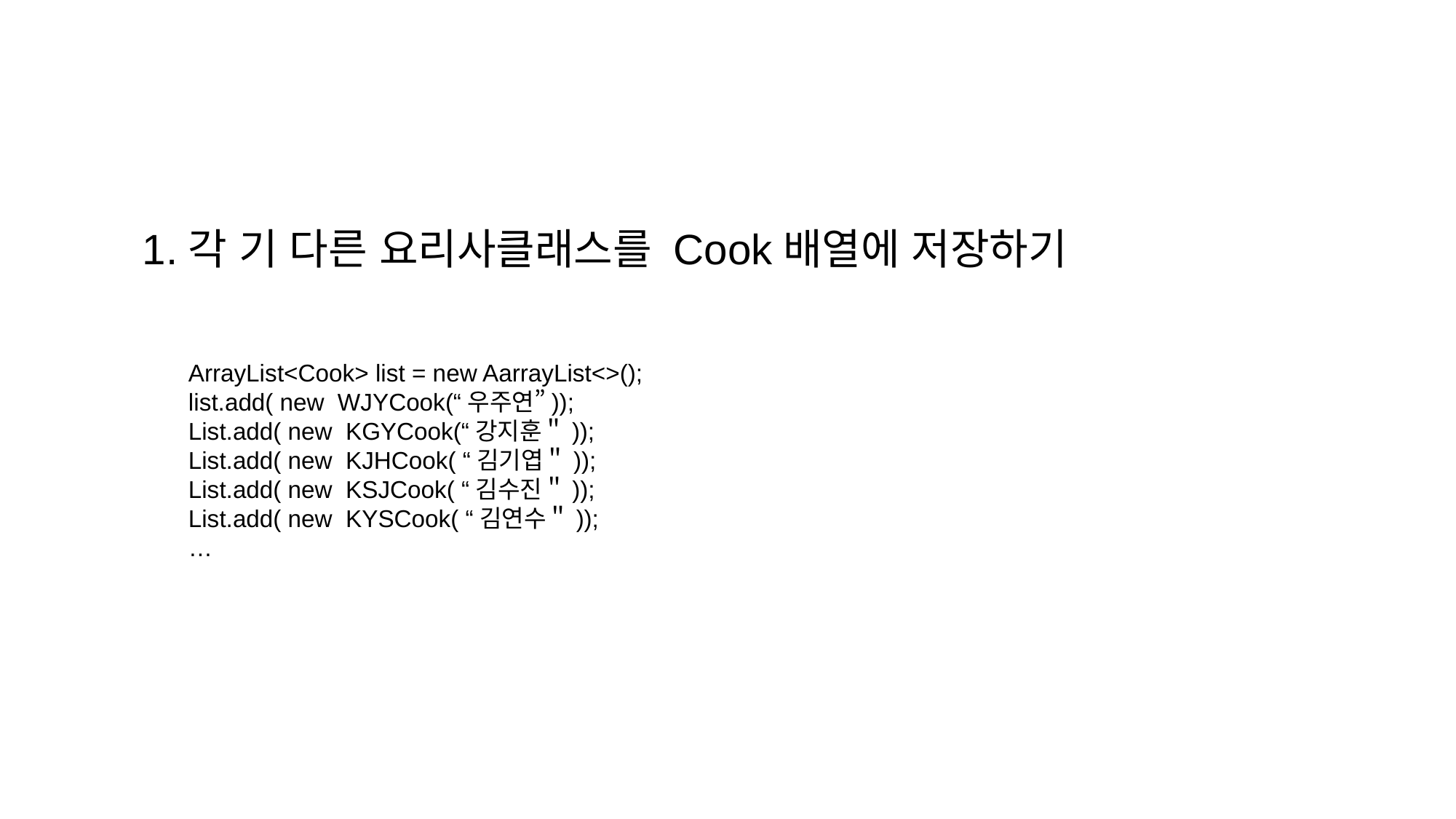

# 1.각 기 다른 요리사클래스를 Cook배열에 저장하기
ArrayList<Cook> list = new AarrayList<>();
list.add( new  WJYCook(“우주연”));
List.add( new  KGYCook(“강지훈＂));
List.add( new  KJHCook( “김기엽＂));
List.add( new  KSJCook( “김수진＂));
List.add( new  KYSCook( “김연수＂));
…